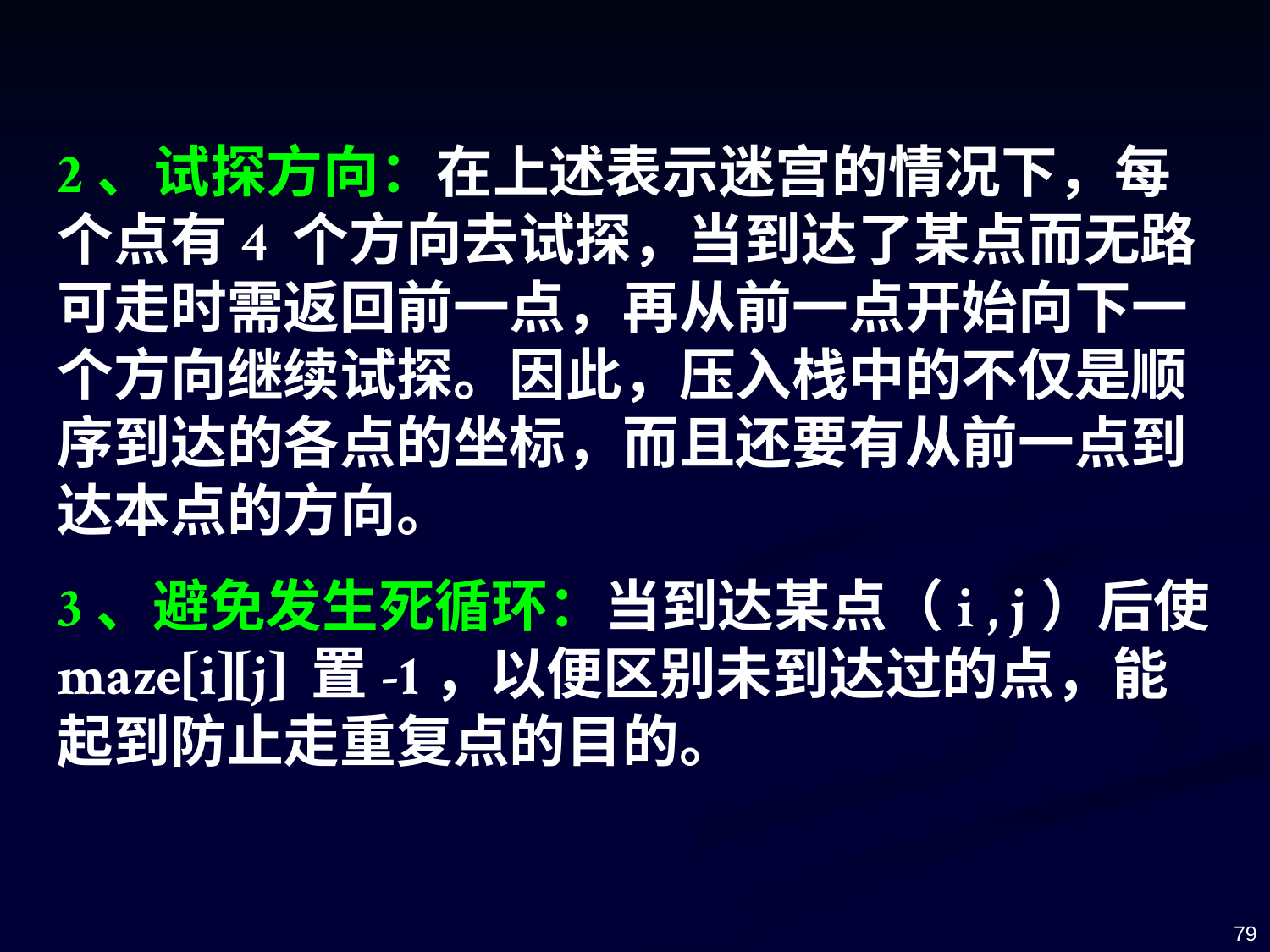

2、试探方向：在上述表示迷宫的情况下，每个点有4 个方向去试探，当到达了某点而无路可走时需返回前一点，再从前一点开始向下一个方向继续试探。因此，压入栈中的不仅是顺序到达的各点的坐标，而且还要有从前一点到达本点的方向。
3、避免发生死循环：当到达某点（i , j）后使maze[i][j] 置-1，以便区别未到达过的点，能起到防止走重复点的目的。
79